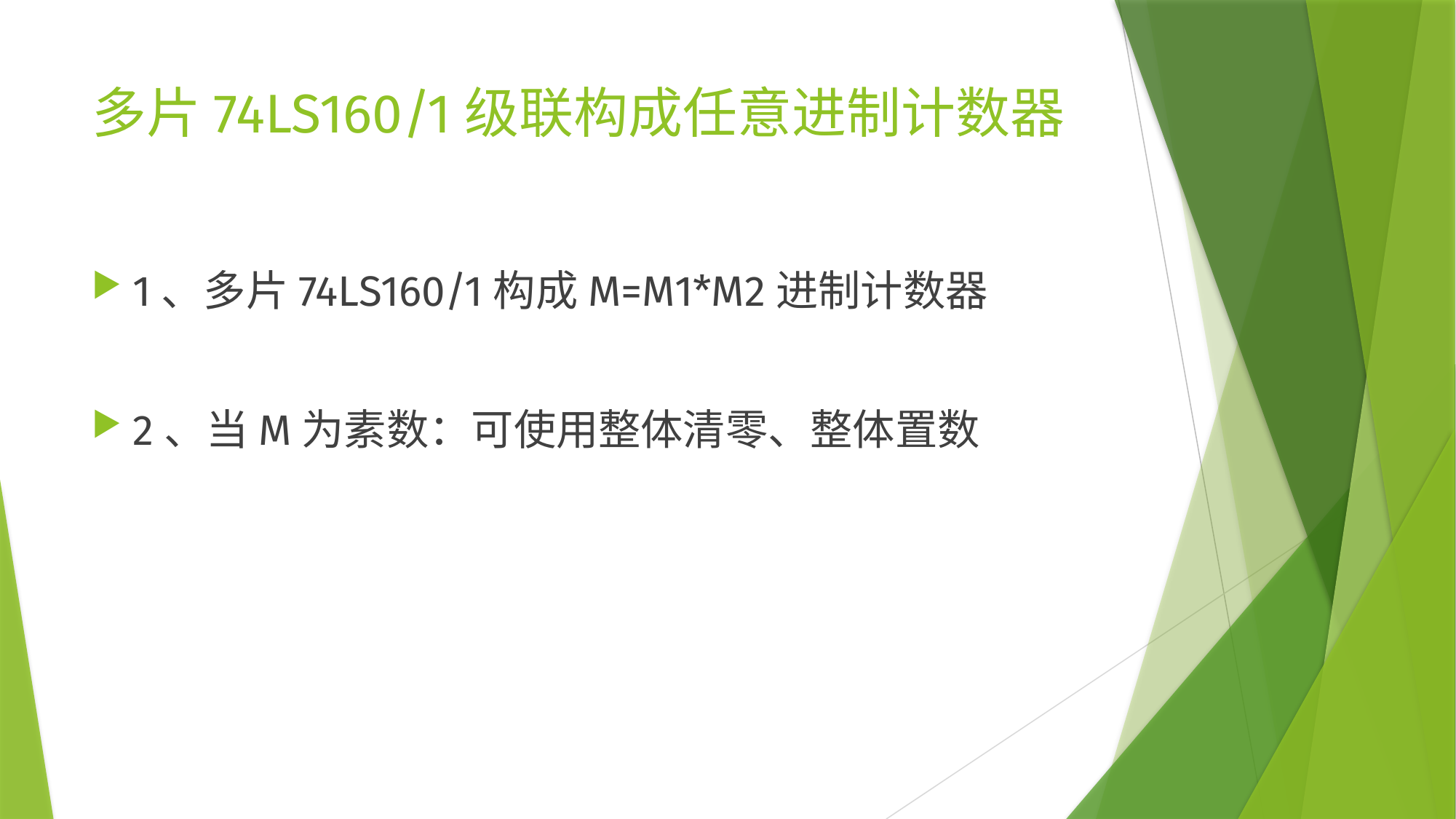

# 多片74LS160/1级联构成任意进制计数器
1、多片74LS160/1构成M=M1*M2进制计数器

2、当M为素数：可使用整体清零、整体置数